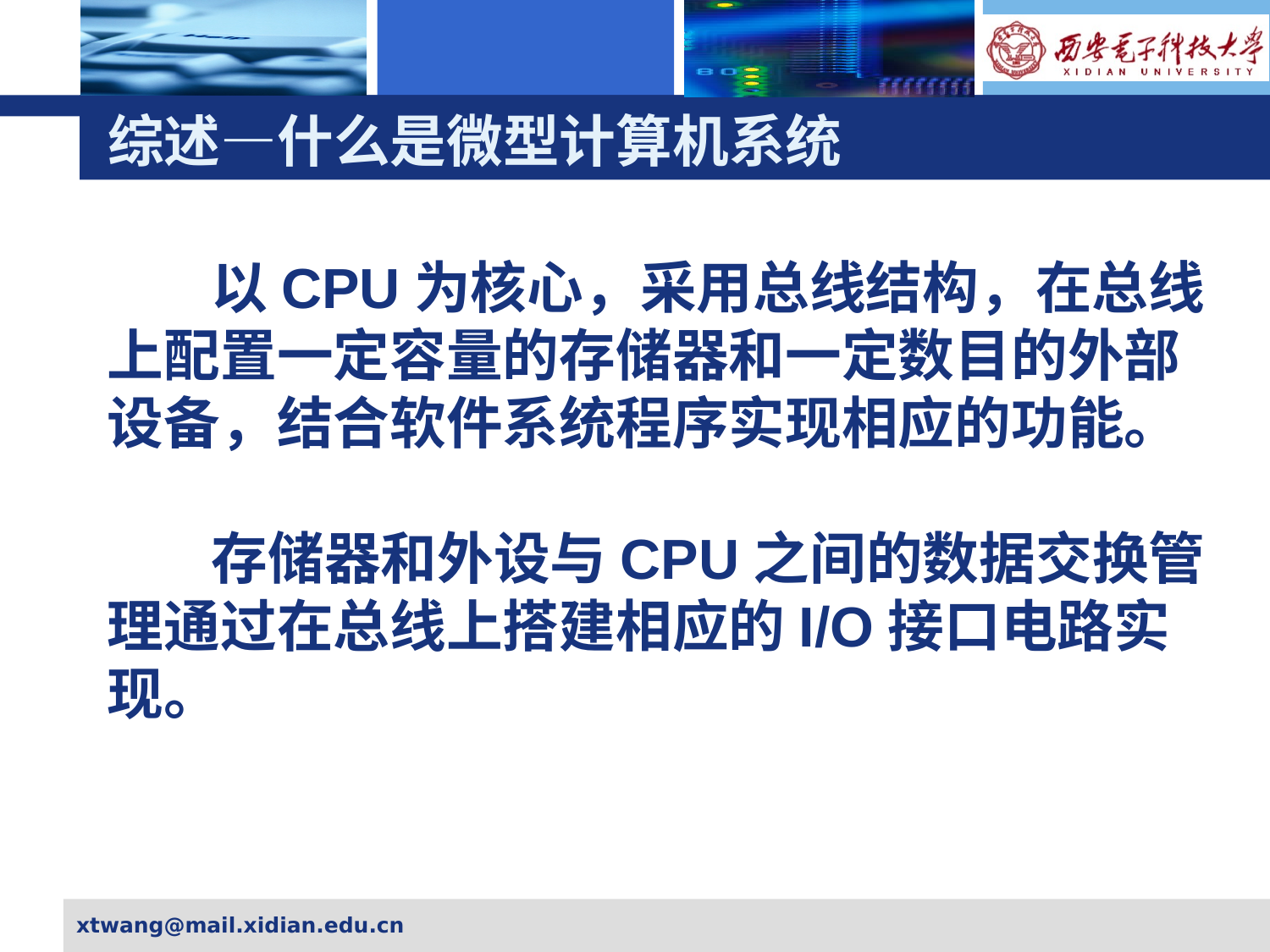

# 综述—什么是微型计算机系统

       以CPU为核心，采用总线结构，在总线上配置一定容量的存储器和一定数目的外部设备，结合软件系统程序实现相应的功能。

       存储器和外设与CPU之间的数据交换管理通过在总线上搭建相应的I/O接口电路实现。
xtwang@mail.xidian.edu.cn